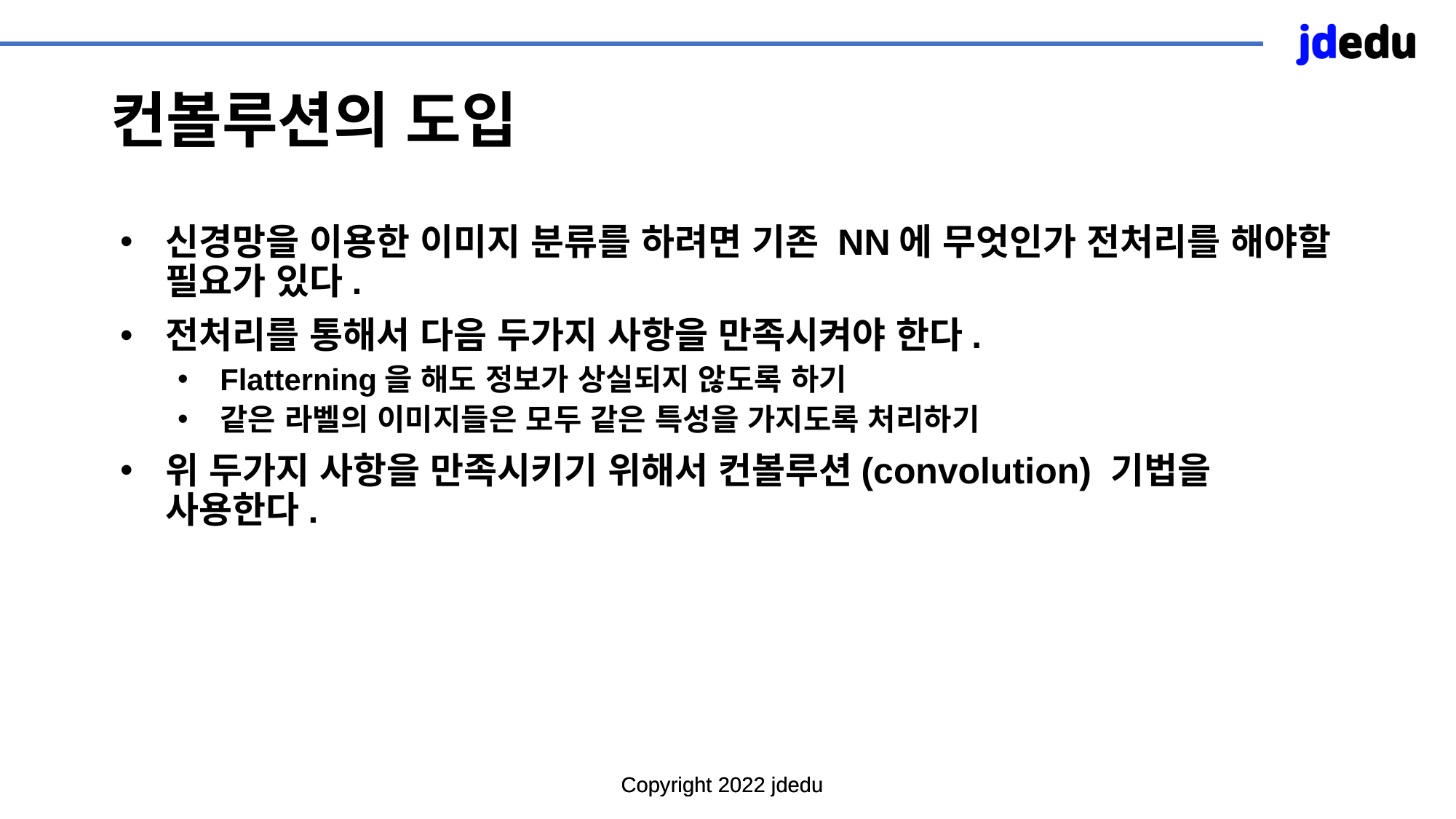

# 컨볼루션의 도입
신경망을 이용한 이미지 분류를 하려면 기존 NN에 무엇인가 전처리를 해야할 필요가 있다.
전처리를 통해서 다음 두가지 사항을 만족시켜야 한다.
Flatterning을 해도 정보가 상실되지 않도록 하기
같은 라벨의 이미지들은 모두 같은 특성을 가지도록 처리하기
위 두가지 사항을 만족시키기 위해서 컨볼루션(convolution) 기법을 사용한다.